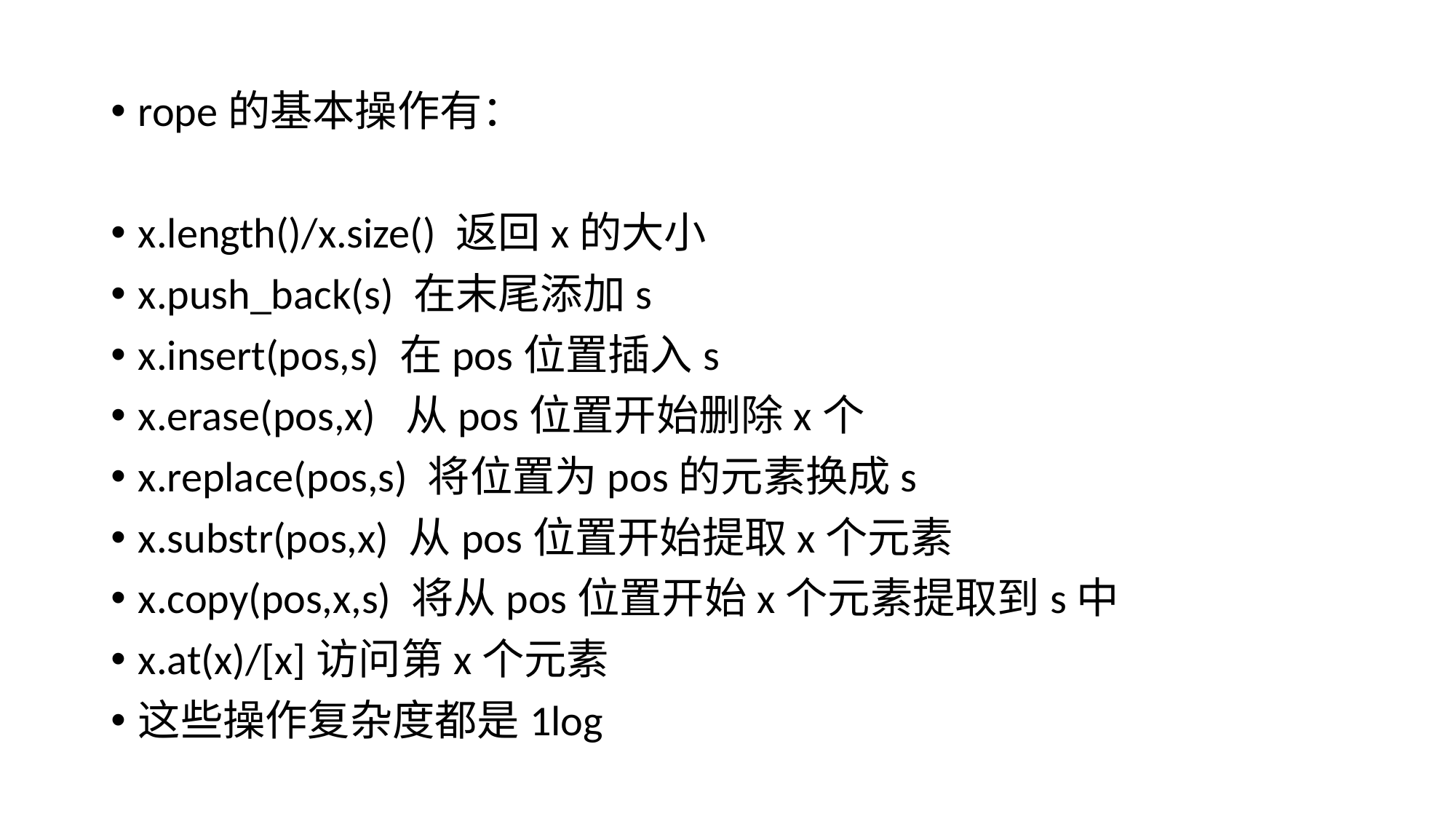

rope的基本操作有：

x.length()/x.size() 返回x的大小
x.push_back(s) 在末尾添加s
x.insert(pos,s) 在pos位置插入s
x.erase(pos,x)  从pos位置开始删除x个
x.replace(pos,s) 将位置为pos的元素换成s
x.substr(pos,x) 从pos位置开始提取x个元素
x.copy(pos,x,s) 将从pos位置开始x个元素提取到s中
x.at(x)/[x]访问第x个元素
这些操作复杂度都是1log